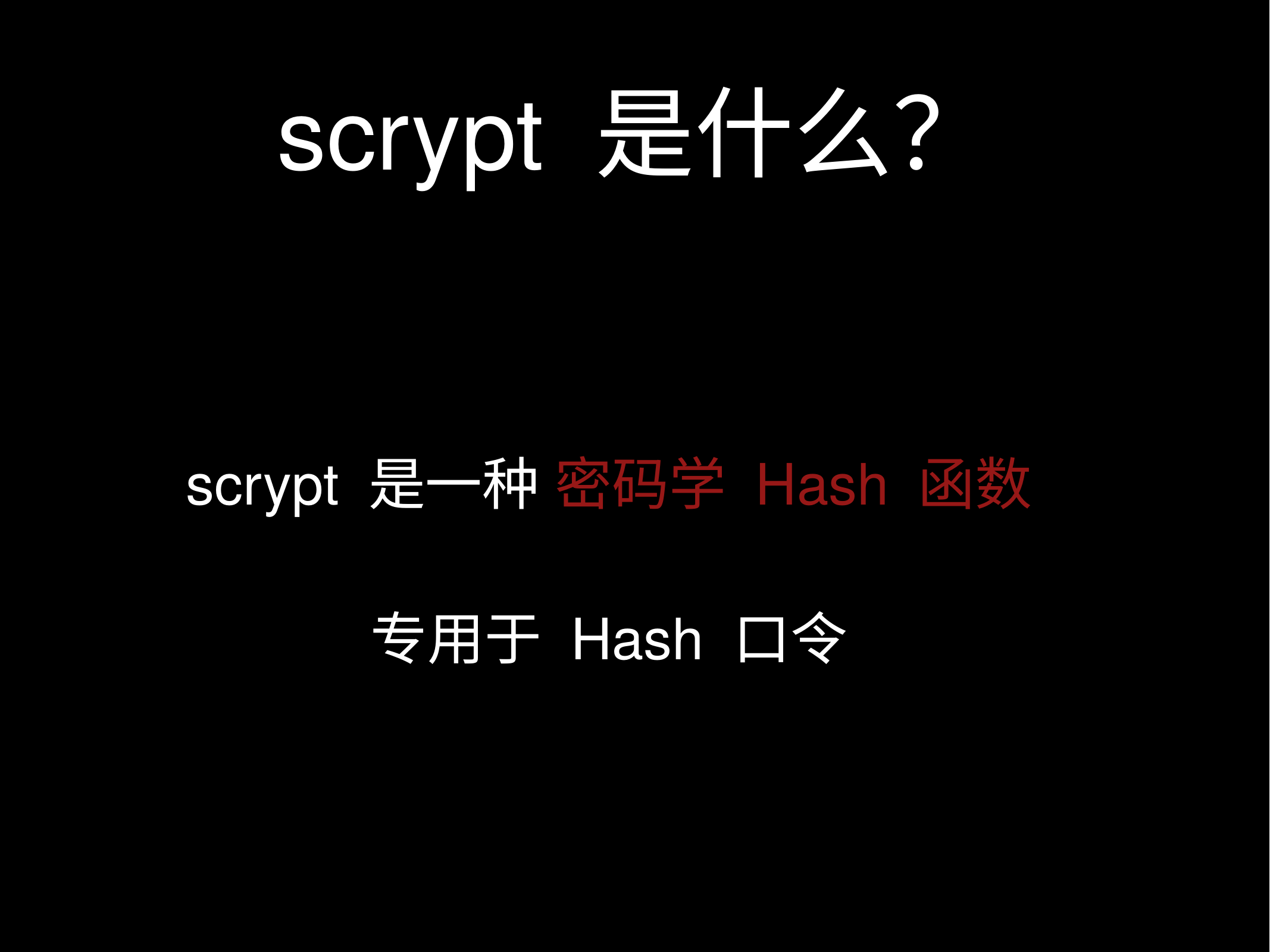

# scrypt 是什么？
scrypt 是一种 密码学 Hash 函数
专用于 Hash 口令